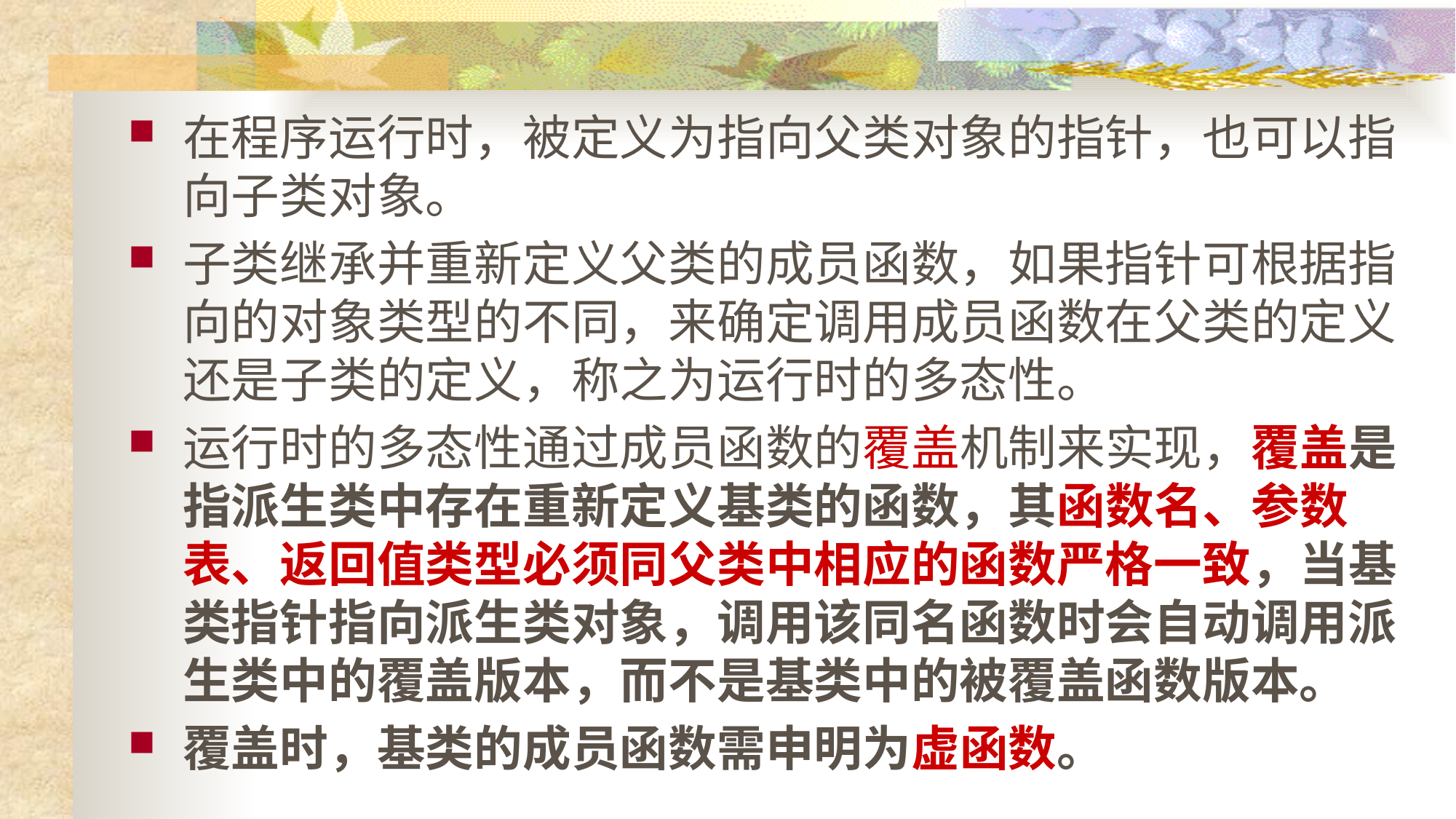

在程序运行时，被定义为指向父类对象的指针，也可以指向子类对象。
子类继承并重新定义父类的成员函数，如果指针可根据指向的对象类型的不同，来确定调用成员函数在父类的定义还是子类的定义，称之为运行时的多态性。
运行时的多态性通过成员函数的覆盖机制来实现，覆盖是指派生类中存在重新定义基类的函数，其函数名、参数表、返回值类型必须同父类中相应的函数严格一致，当基类指针指向派生类对象，调用该同名函数时会自动调用派生类中的覆盖版本，而不是基类中的被覆盖函数版本。
覆盖时，基类的成员函数需申明为虚函数。